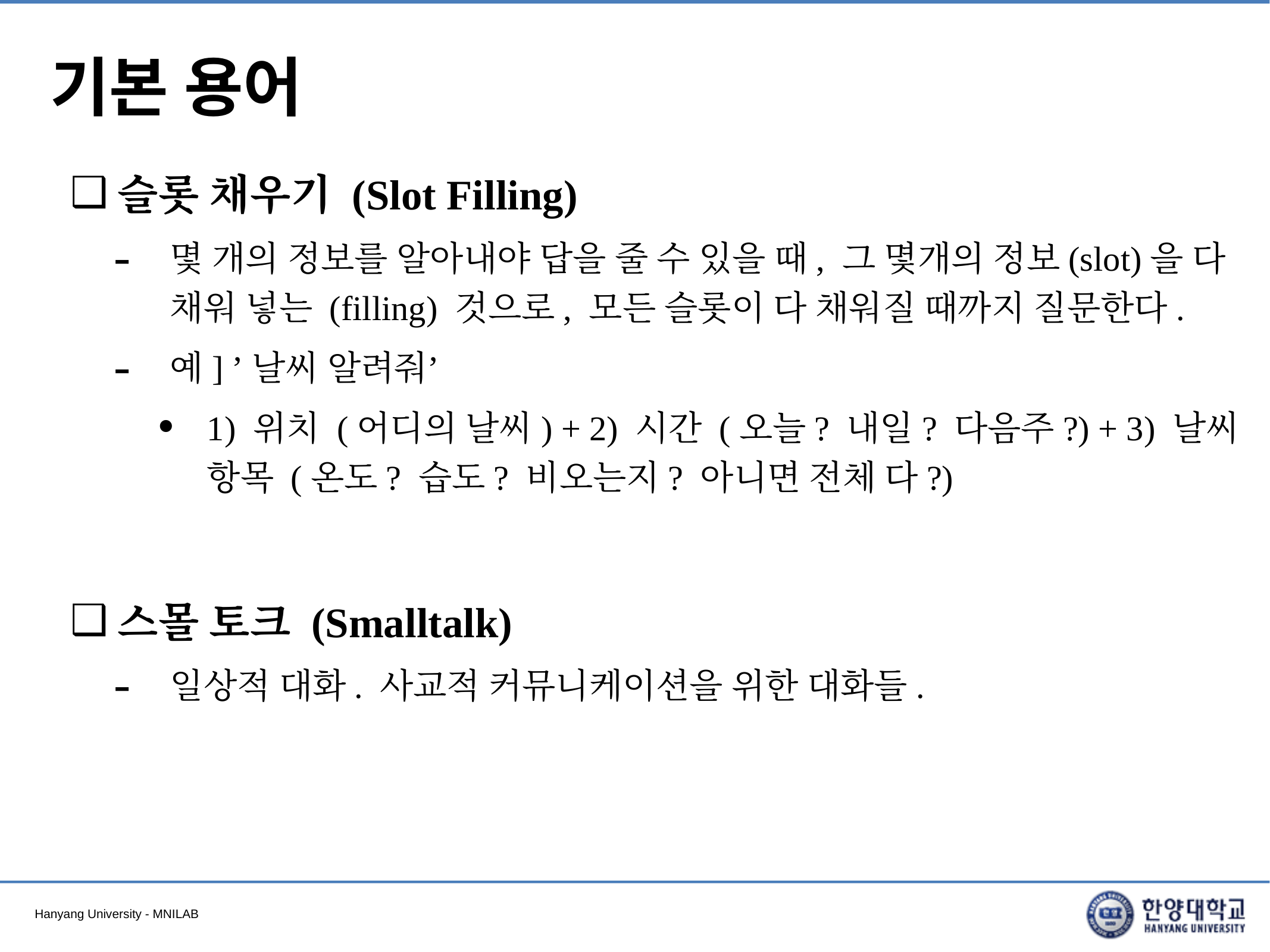

# 기본 용어
슬롯 채우기 (Slot Filling)
몇 개의 정보를 알아내야 답을 줄 수 있을 때, 그 몇개의 정보(slot)을 다 채워 넣는 (filling) 것으로, 모든 슬롯이 다 채워질 때까지 질문한다.
예] ’날씨 알려줘’
1) 위치 (어디의 날씨) + 2) 시간 (오늘? 내일? 다음주?) + 3) 날씨 항목 (온도? 습도? 비오는지? 아니면 전체 다?)

스몰 토크 (Smalltalk)
일상적 대화. 사교적 커뮤니케이션을 위한 대화들.